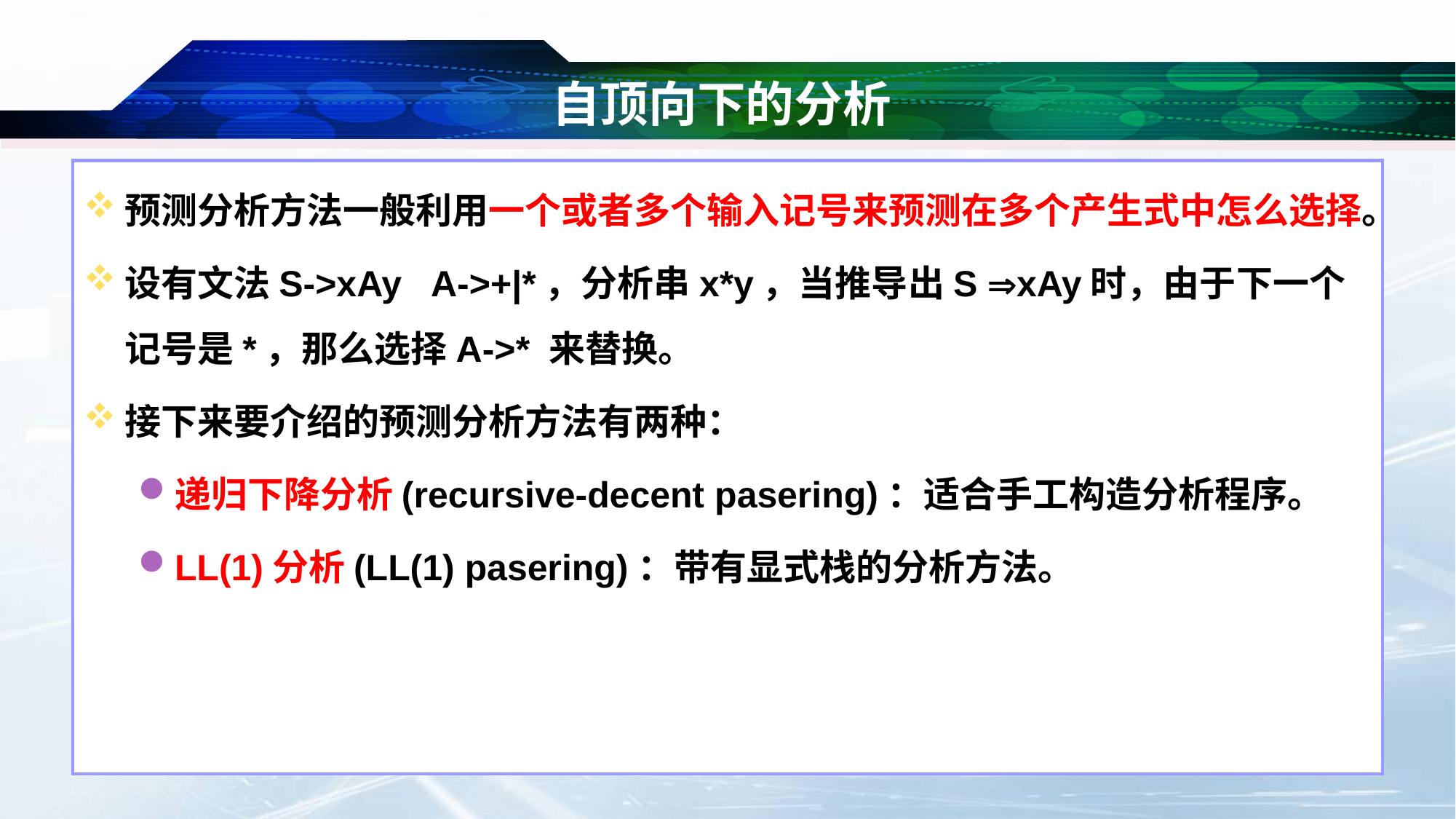

# 自顶向下的分析
预测分析方法一般利用一个或者多个输入记号来预测在多个产生式中怎么选择。
设有文法S->xAy   A->+|*，分析串x*y，当推导出S ⇒xAy时，由于下一个记号是*，那么选择A->* 来替换。
接下来要介绍的预测分析方法有两种：
递归下降分析(recursive-decent pasering)：适合手工构造分析程序。
LL(1)分析(LL(1) pasering)：带有显式栈的分析方法。